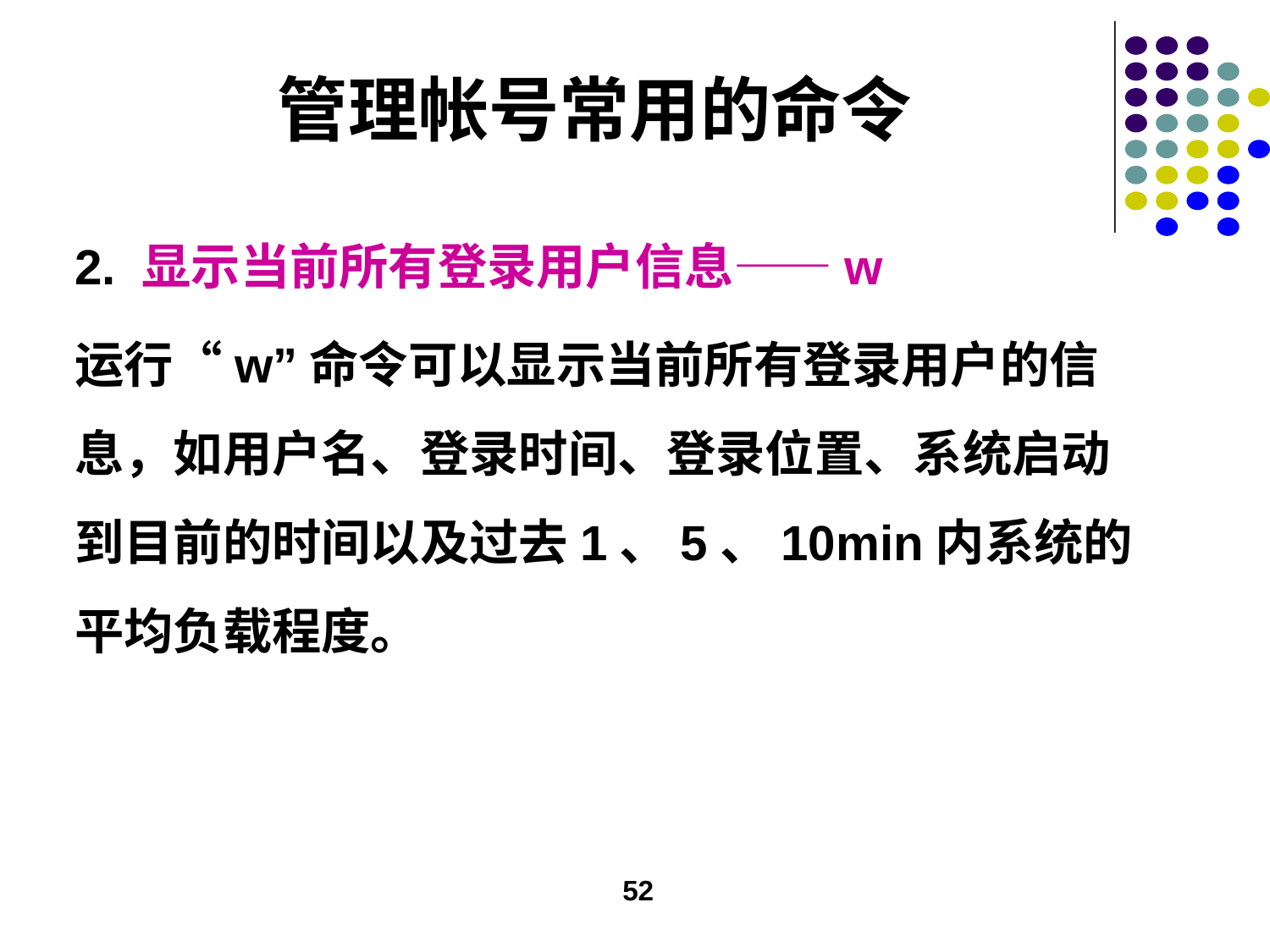

# 管理帐号常用的命令
2. 显示当前所有登录用户信息——w
运行“w”命令可以显示当前所有登录用户的信息，如用户名、登录时间、登录位置、系统启动到目前的时间以及过去1、5、10min内系统的平均负载程度。
52